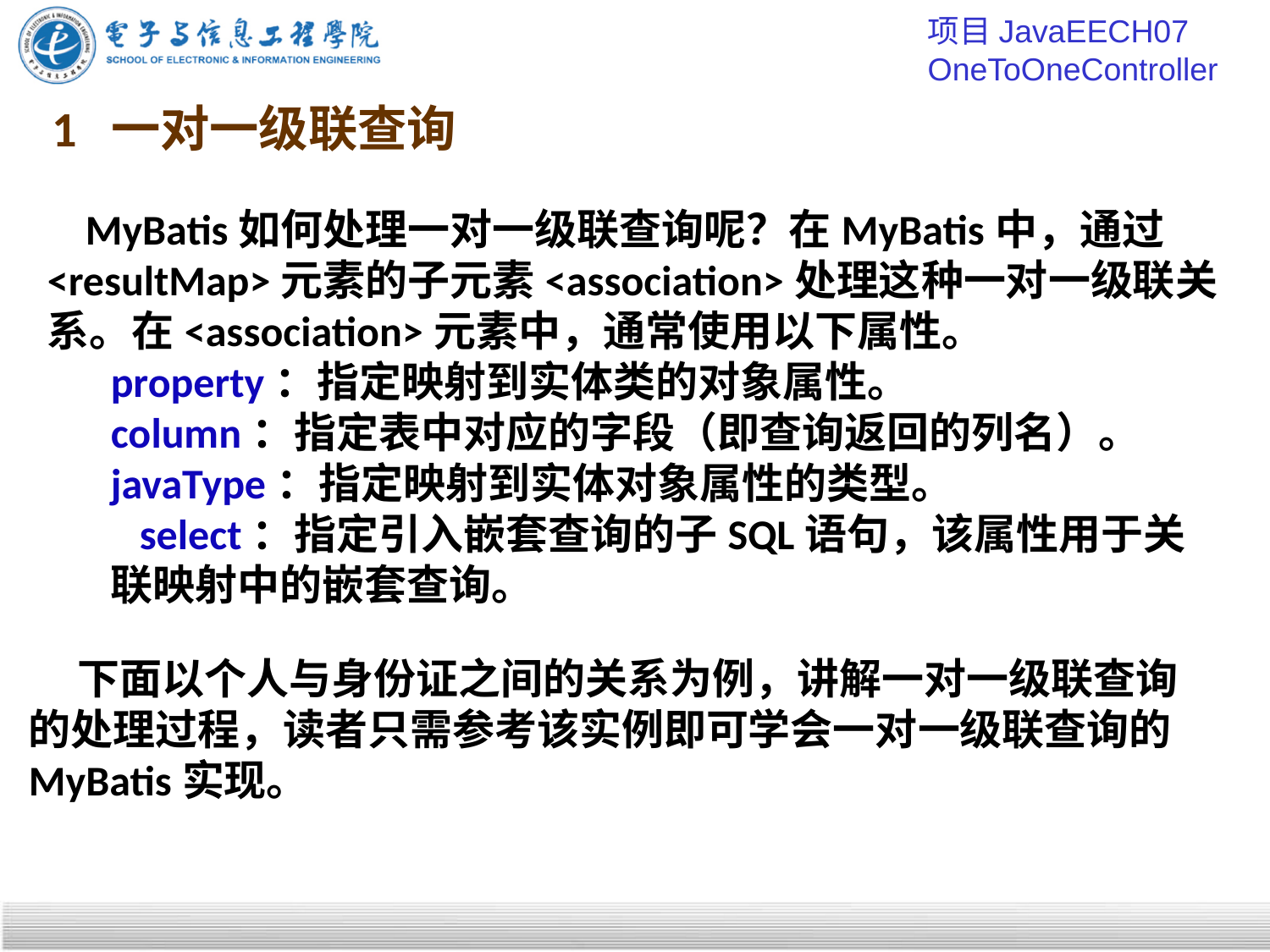

项目JavaEECH07
OneToOneController
# 1  一对一级联查询
    MyBatis如何处理一对一级联查询呢？在MyBatis中，通过<resultMap>元素的子元素<association>处理这种一对一级联关系。在<association>元素中，通常使用以下属性。
property：指定映射到实体类的对象属性。
column：指定表中对应的字段（即查询返回的列名）。
javaType：指定映射到实体对象属性的类型。
   select：指定引入嵌套查询的子SQL语句，该属性用于关联映射中的嵌套查询。
    下面以个人与身份证之间的关系为例，讲解一对一级联查询的处理过程，读者只需参考该实例即可学会一对一级联查询的MyBatis实现。